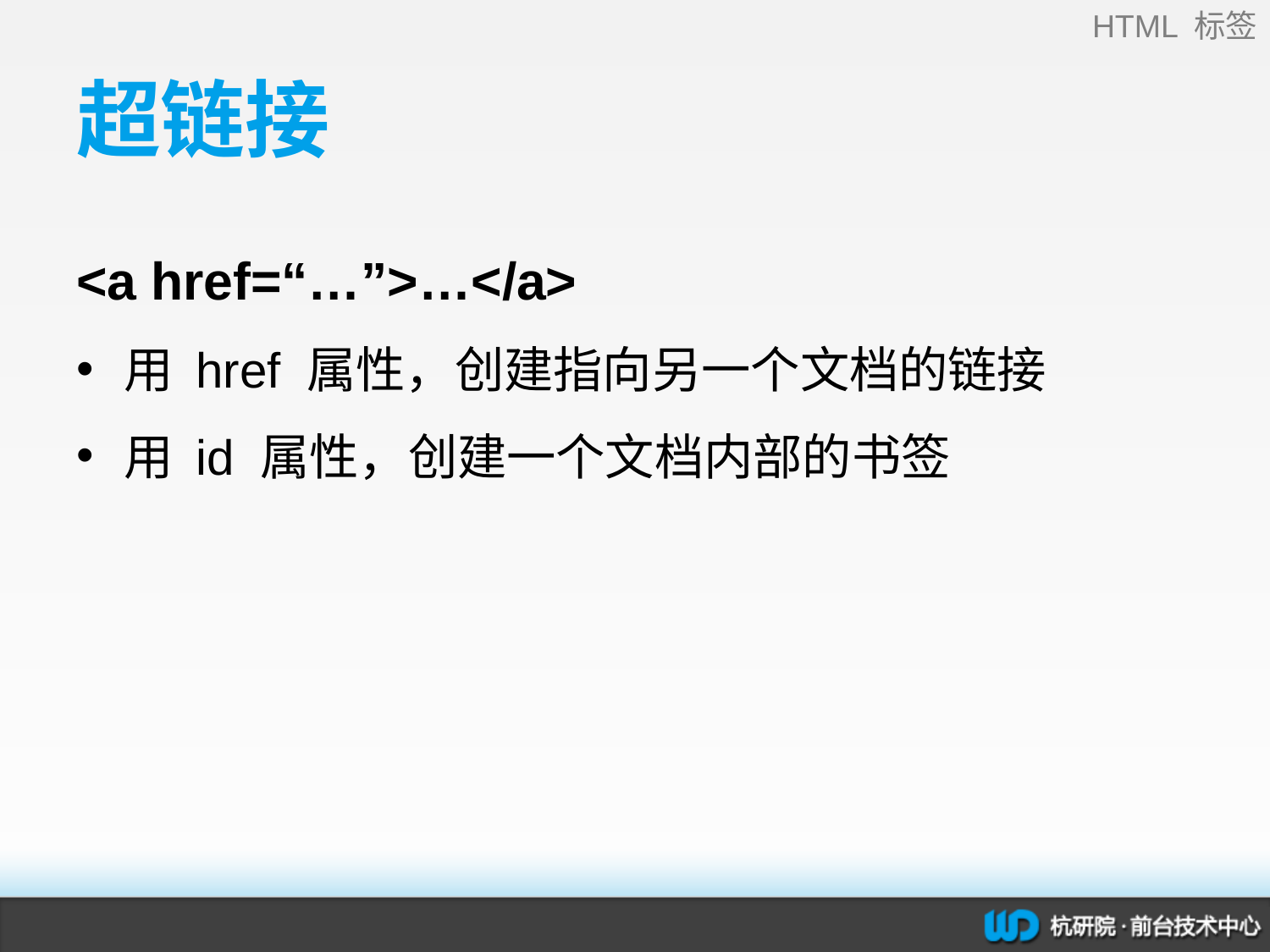

HTML 标签
# 超链接
<a href=“…”>…</a>
用 href 属性，创建指向另一个文档的链接
用 id 属性，创建一个文档内部的书签